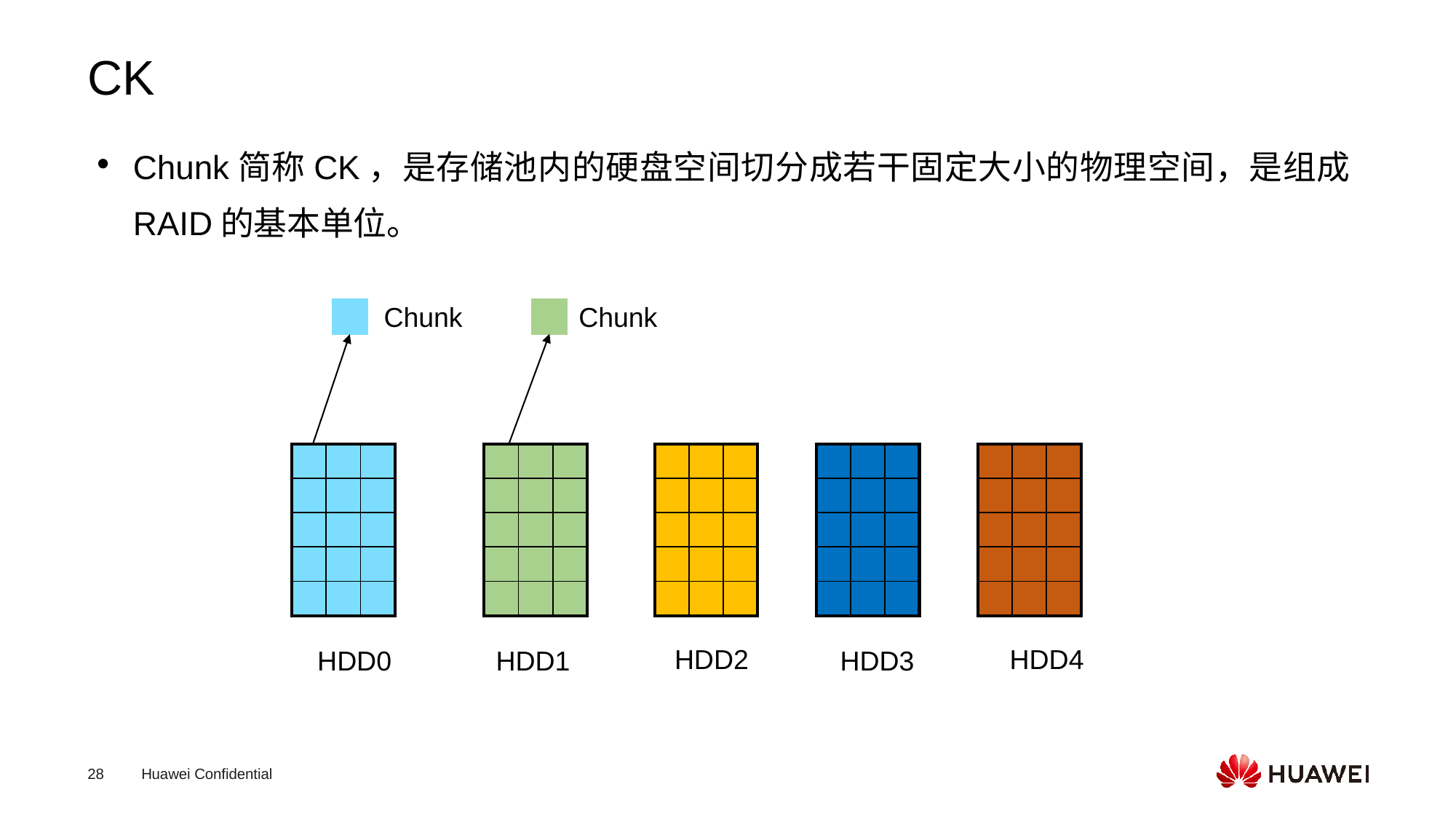

# CK
Chunk简称CK，是存储池内的硬盘空间切分成若干固定大小的物理空间，是组成RAID的基本单位。

Chunk
Chunk

|  |  |  |
| --- | --- | --- |
|  |  |  |
|  |  |  |
|  |  |  |
|  |  |  |
|  |  |  |
| --- | --- | --- |
|  |  |  |
|  |  |  |
|  |  |  |
|  |  |  |
|  |  |  |
| --- | --- | --- |
|  |  |  |
|  |  |  |
|  |  |  |
|  |  |  |
|  |  |  |
| --- | --- | --- |
|  |  |  |
|  |  |  |
|  |  |  |
|  |  |  |
|  |  |  |
| --- | --- | --- |
|  |  |  |
|  |  |  |
|  |  |  |
|  |  |  |
HDD2
HDD4
HDD0
HDD1
HDD3